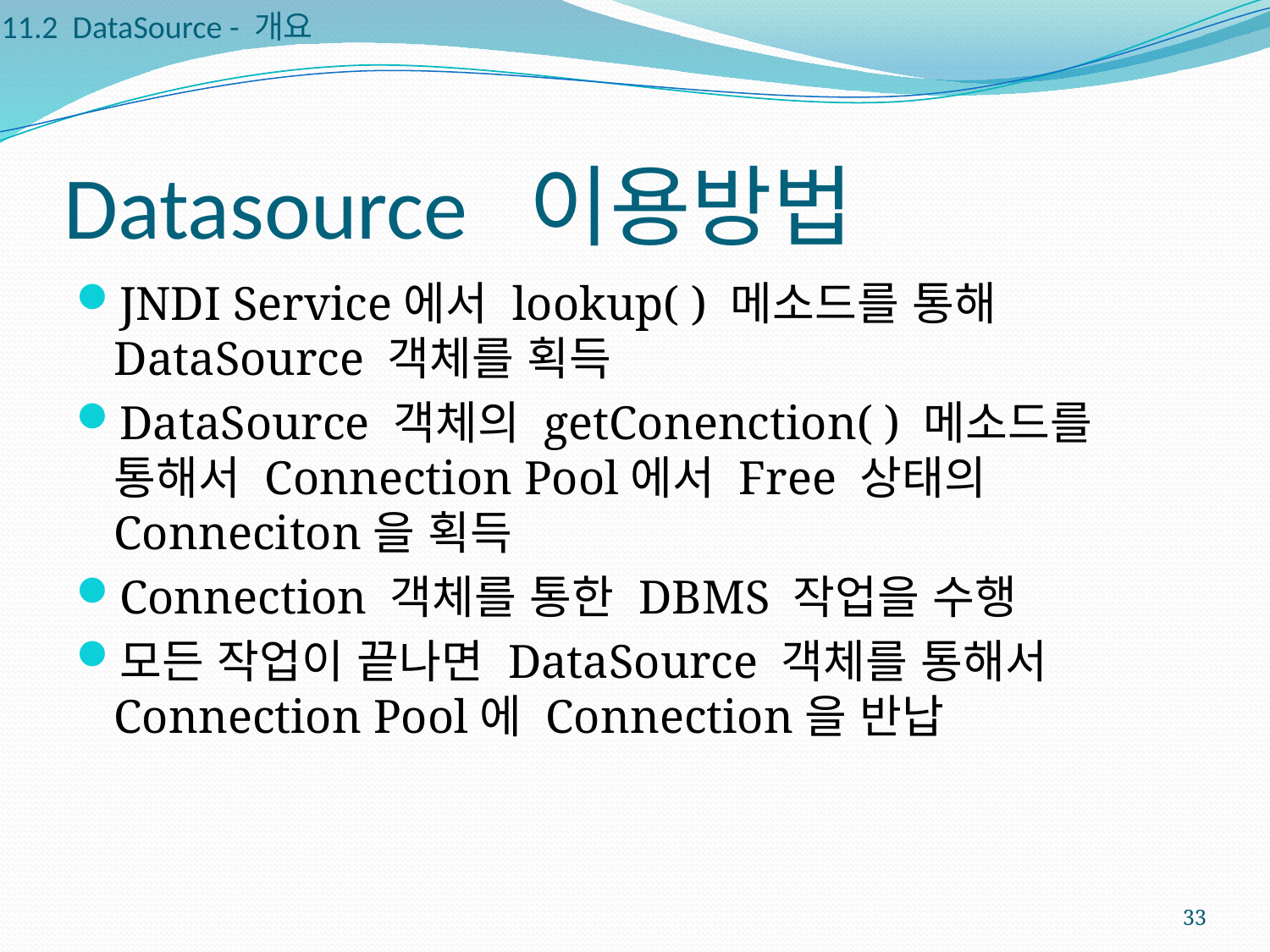

11.2  DataSource - 개요
# Datasource  이용방법
JNDI Service에서 lookup( ) 메소드를 통해 DataSource 객체를 획득
DataSource 객체의 getConenction( ) 메소드를 통해서 Connection Pool에서 Free 상태의 Conneciton을 획득
Connection 객체를 통한 DBMS 작업을 수행
모든 작업이 끝나면 DataSource 객체를 통해서 Connection Pool에 Connection을 반납
33